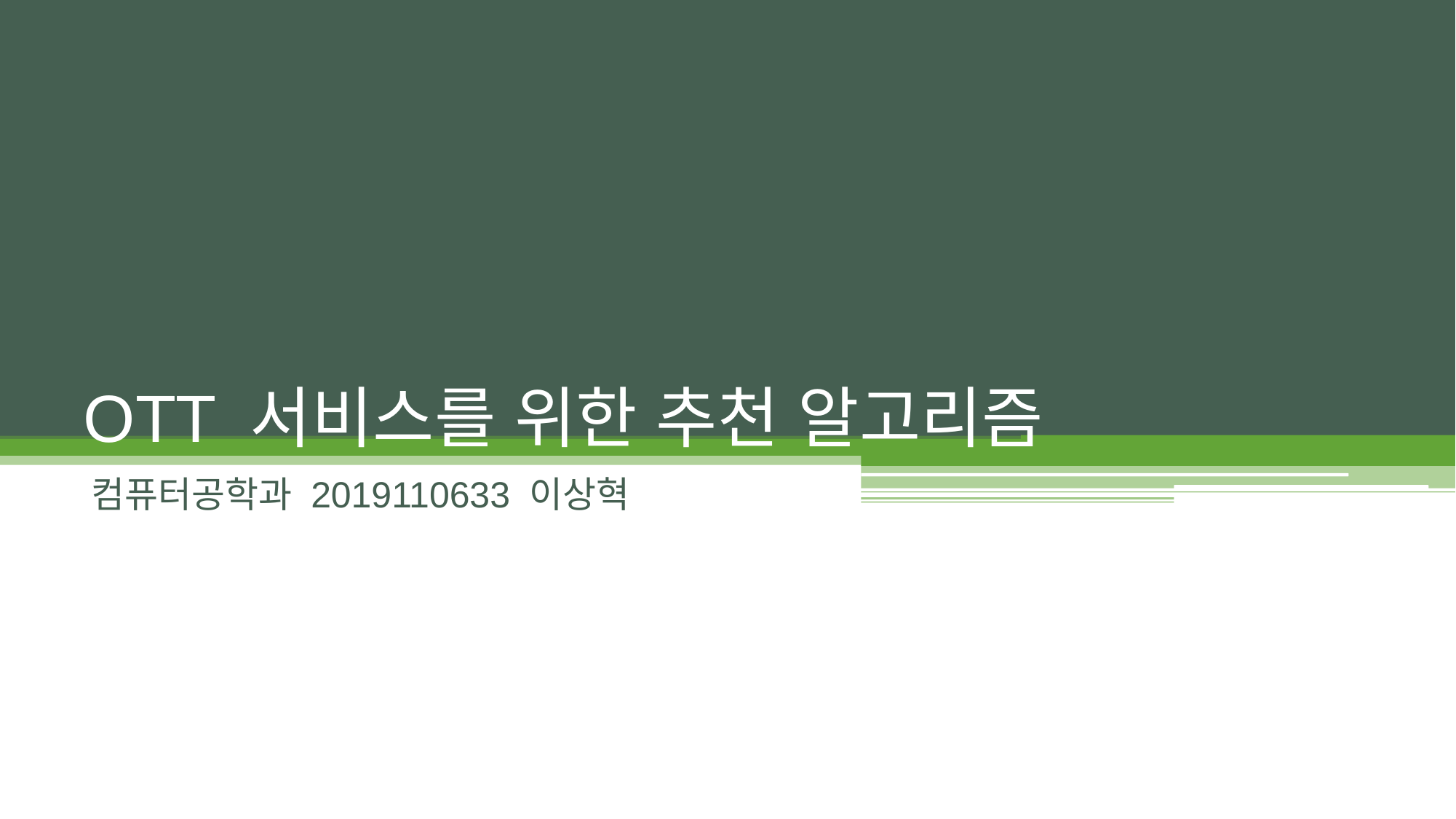

# OTT 서비스를 위한 추천 알고리즘
컴퓨터공학과 2019110633 이상혁